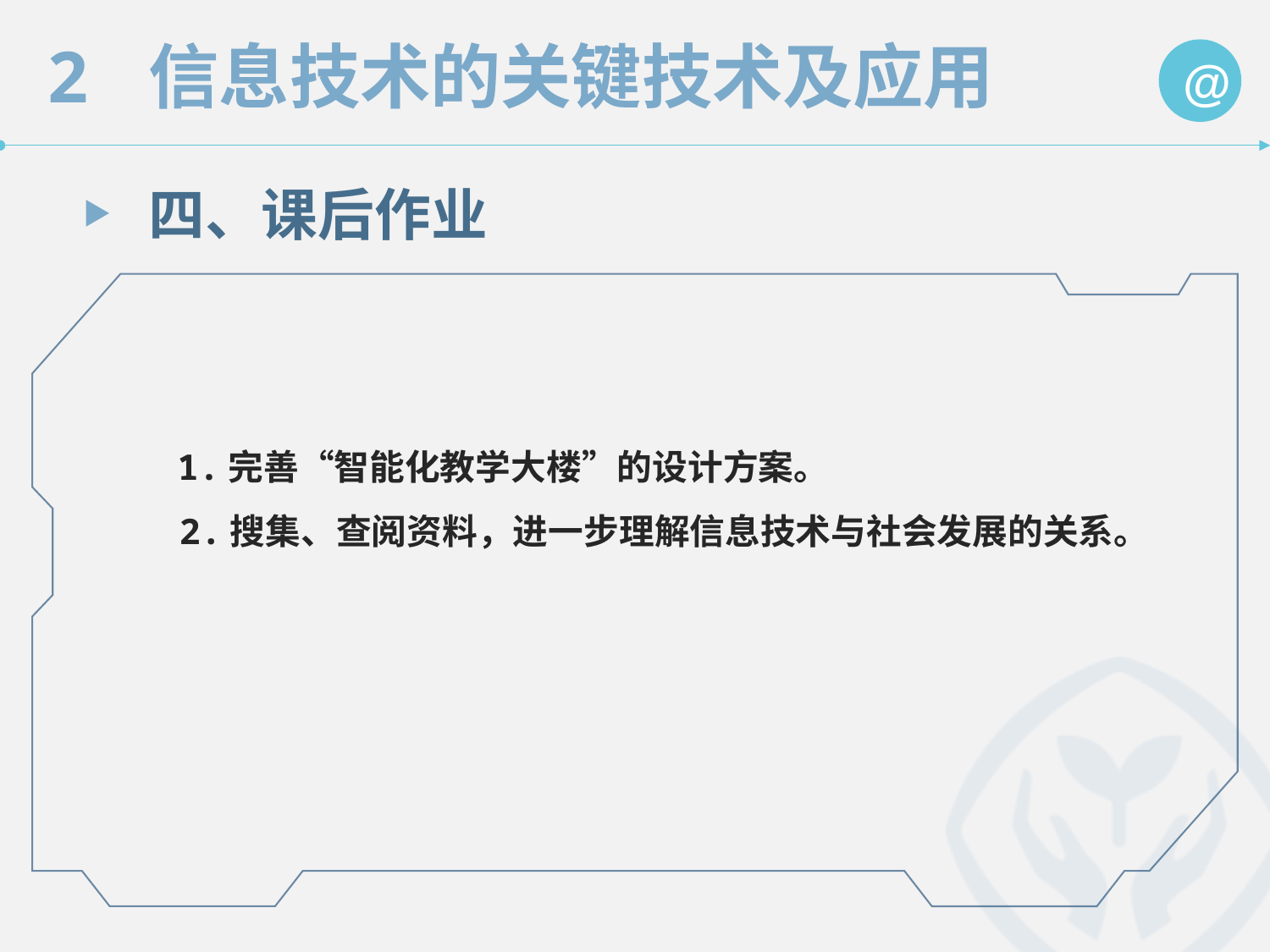

四、课后作业

　　1.完善“智能化教学大楼”的设计方案。
　　2.搜集、查阅资料，进一步理解信息技术与社会发展的关系。